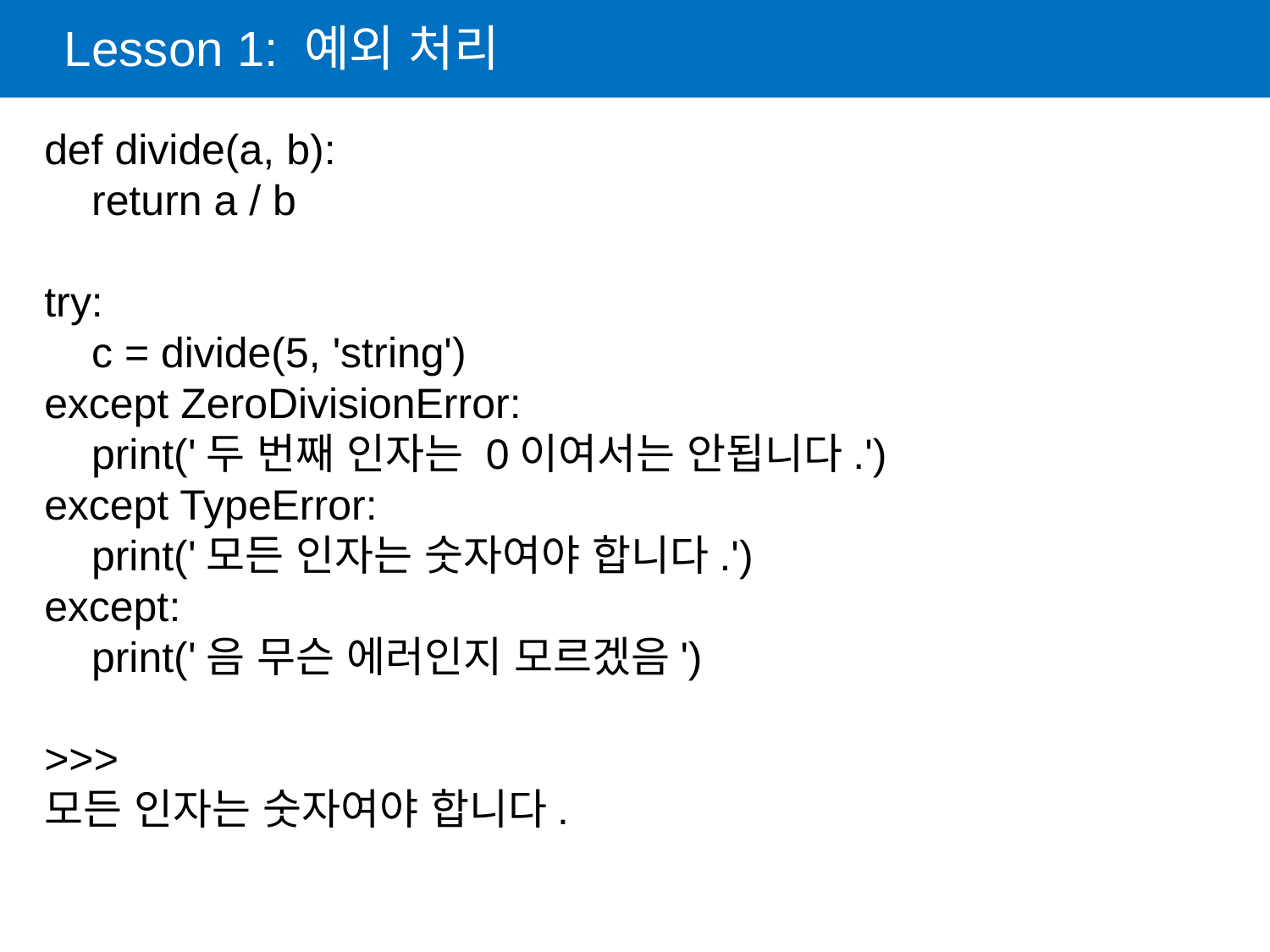

# Lesson 1: 예외 처리
def divide(a, b):
    return a / b

try:
    c = divide(5, 'string')
except ZeroDivisionError:
    print('두 번째 인자는 0이여서는 안됩니다.')
except TypeError:
    print('모든 인자는 숫자여야 합니다.')
except:
    print('음 무슨 에러인지 모르겠음')

>>>
모든 인자는 숫자여야 합니다.